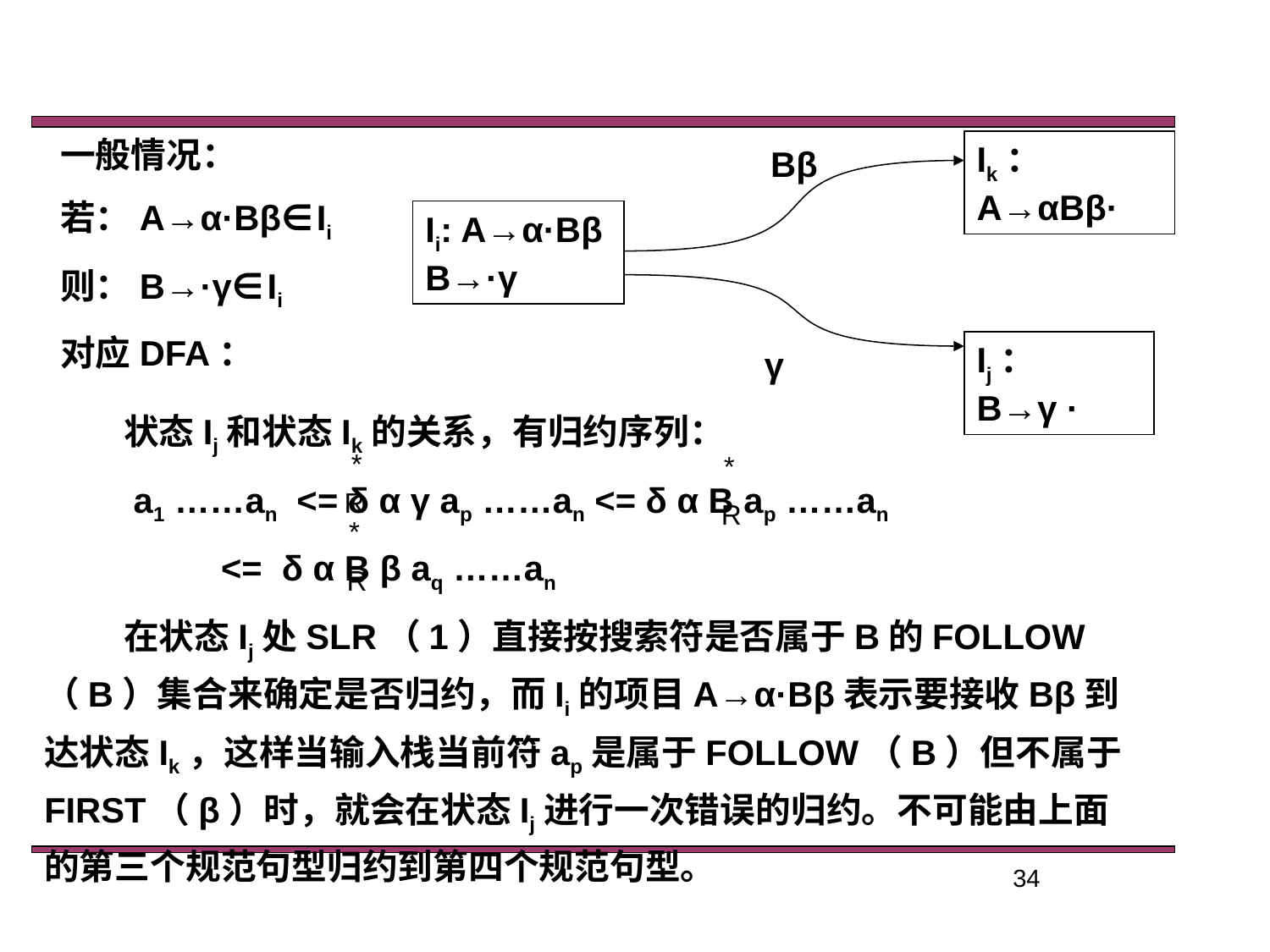

一般情况：
若：A→α·Bβ∈Ii
则：B→·γ∈Ii
对应DFA：
Ik：
A→αBβ·
Bβ
Ii: A→α·Bβ
B→·γ
Ij：
B→γ ·
γ
状态Ij和状态Ik的关系，有归约序列：
 a1 ……an  <= δ α γ ap ……an <= δ α B ap ……an
                 <=  δ α B β aq ……an
在状态Ij处SLR（1）直接按搜索符是否属于B的FOLLOW（B）集合来确定是否归约，而Ii的项目A→α·Bβ表示要接收Bβ到达状态Ik，这样当输入栈当前符ap是属于FOLLOW（B）但不属于FIRST（β）时，就会在状态Ij进行一次错误的归约。不可能由上面的第三个规范句型归约到第四个规范句型。
*
*
R
R
*
R
34